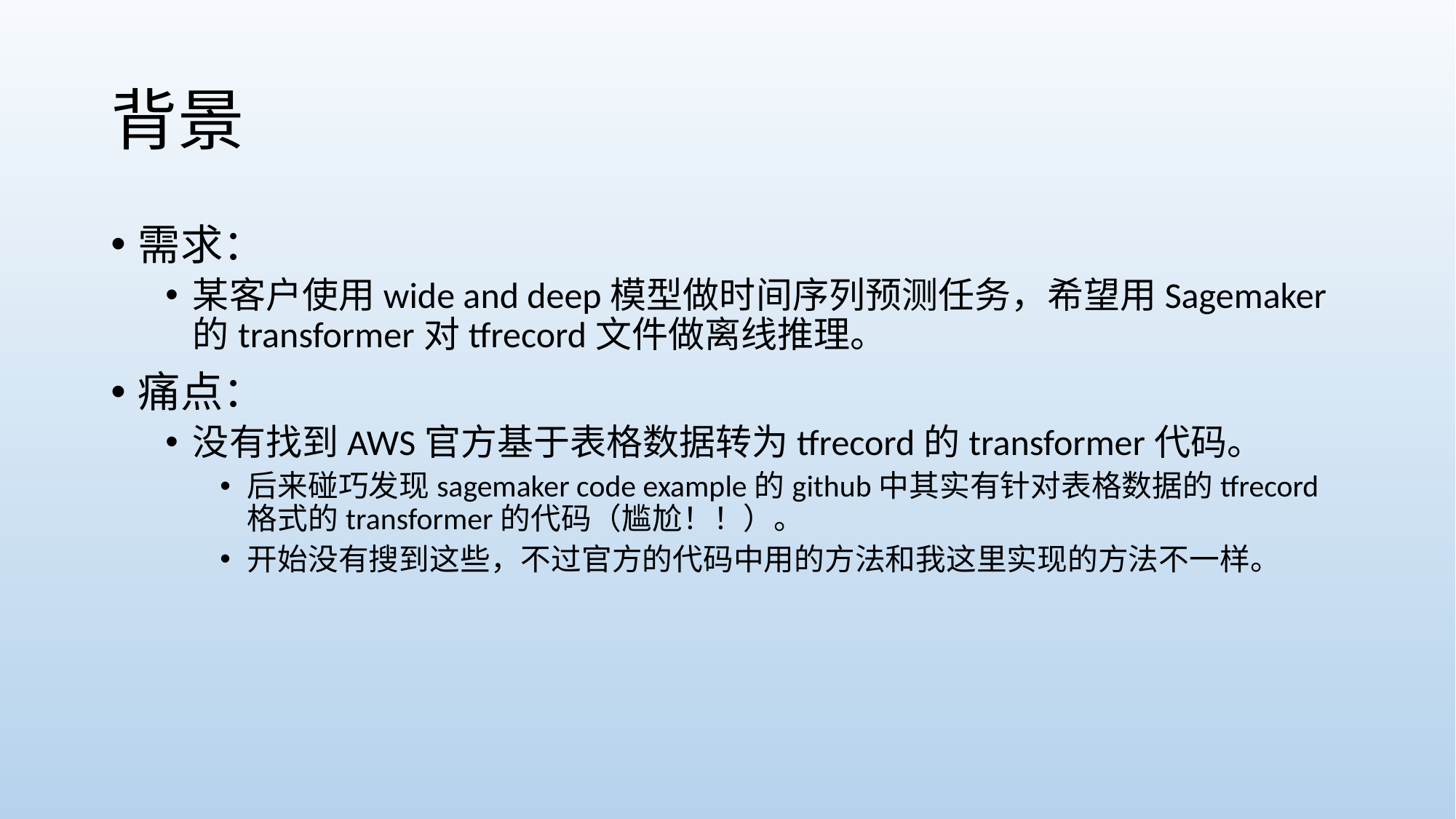

# 背景
需求：
某客户使用wide and deep模型做时间序列预测任务，希望用Sagemaker的transformer对tfrecord文件做离线推理。
痛点：
没有找到AWS官方基于表格数据转为tfrecord的transformer代码。
后来碰巧发现sagemaker code example的github中其实有针对表格数据的tfrecord格式的transformer的代码（尴尬！！）。
开始没有搜到这些，不过官方的代码中用的方法和我这里实现的方法不一样。